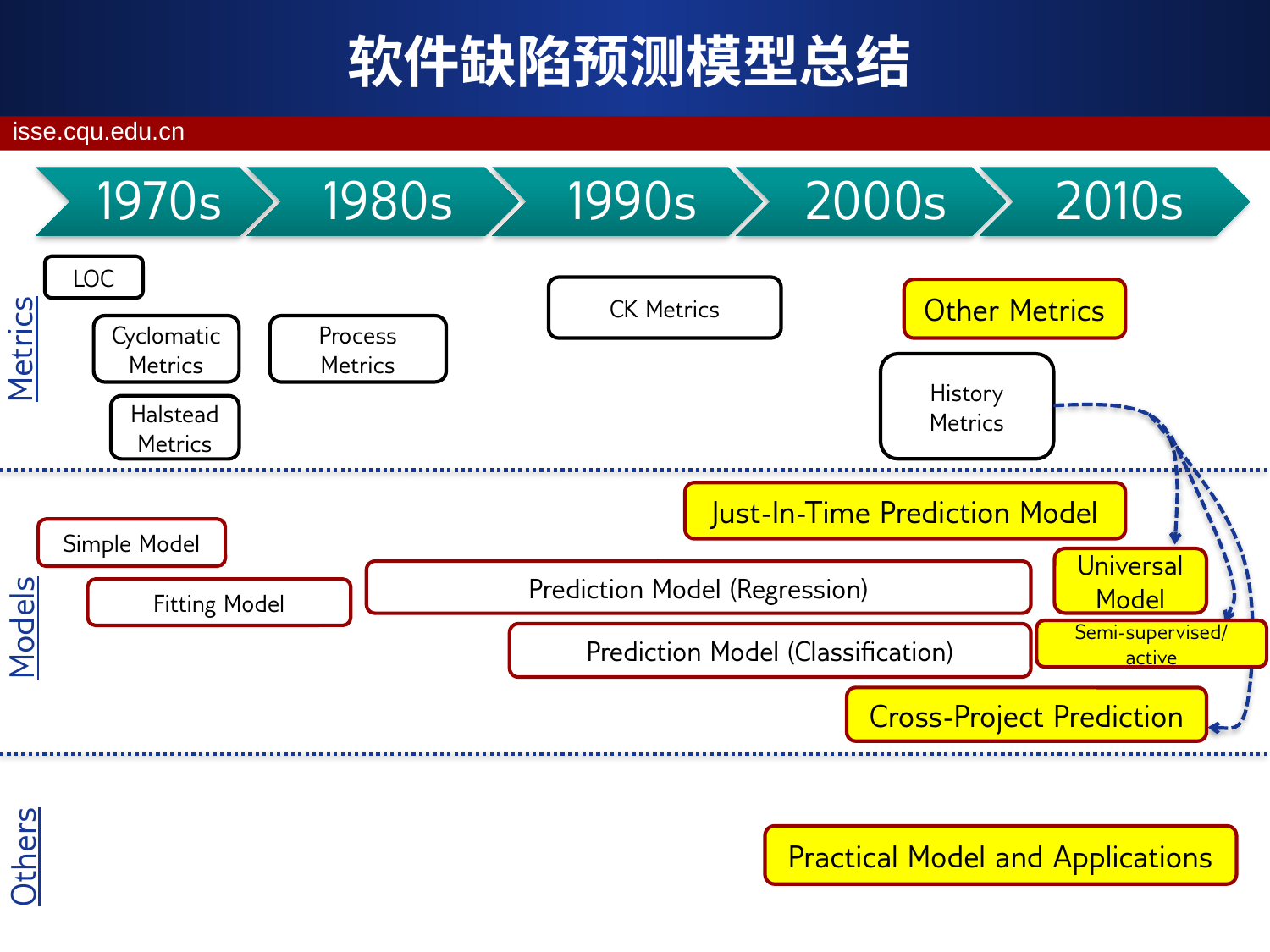

# 软件缺陷预测模型总结
1970s
1980s
1990s
2000s
2010s
LOC
CK Metrics
Other Metrics
Cyclomatic Metrics
Process Metrics
Metrics
History Metrics
Halstead Metrics

Just-In-Time Prediction Model
Simple Model
Universal Model
Prediction Model (Regression)
Fitting Model
Models
Semi-supervised/active
Prediction Model (Classification)
Cross-Project Prediction
Practical Model and Applications
Others